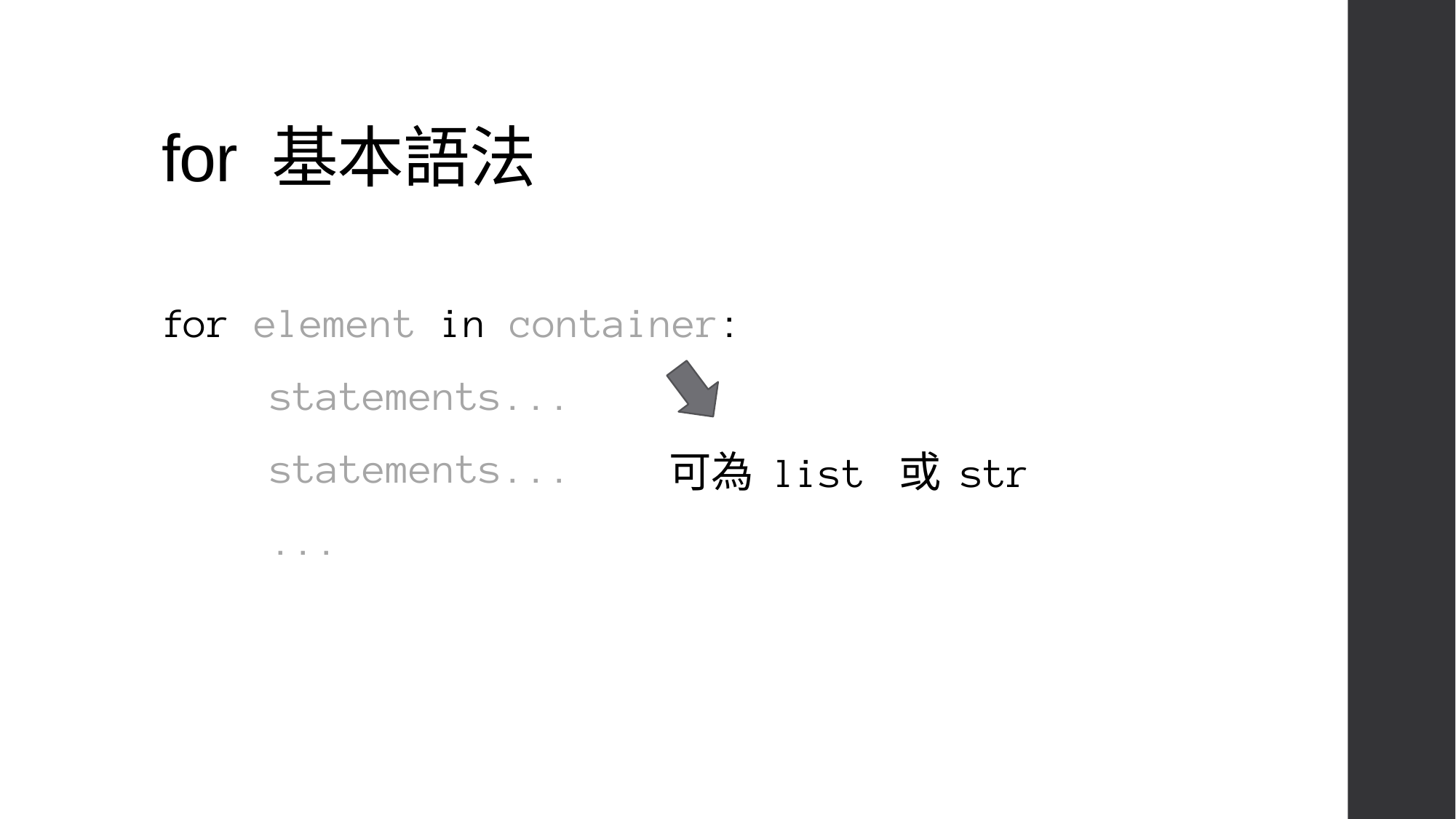

# for 基本語法

for element in container:
	statements...
	statements...
	...

可為 list 或 str